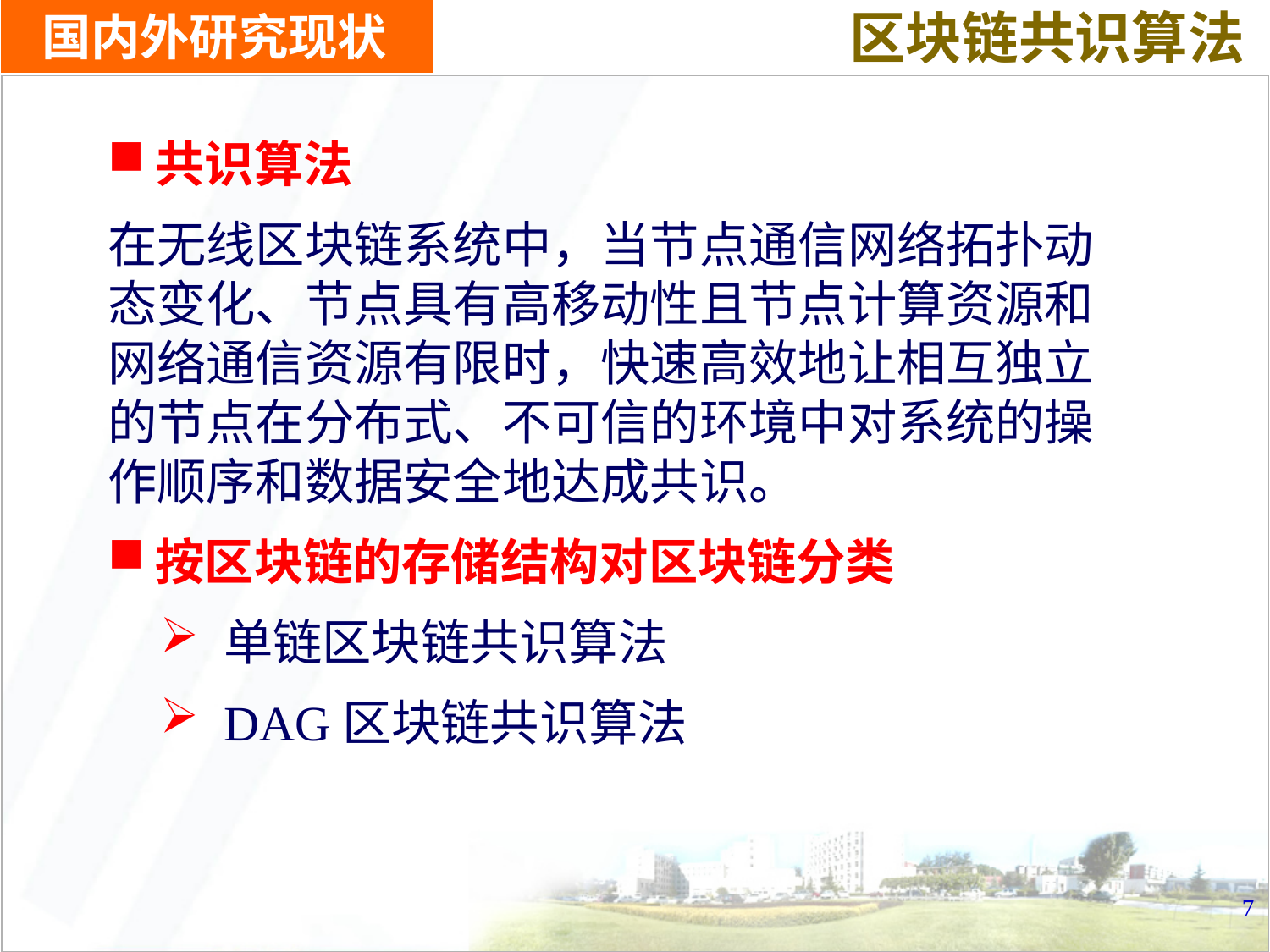

区块链共识算法
# 国内外研究现状

共识算法
在无线区块链系统中，当节点通信网络拓扑动态变化、节点具有高移动性且节点计算资源和网络通信资源有限时，快速高效地让相互独立的节点在分布式、不可信的环境中对系统的操作顺序和数据安全地达成共识。
按区块链的存储结构对区块链分类
单链区块链共识算法
DAG区块链共识算法
7